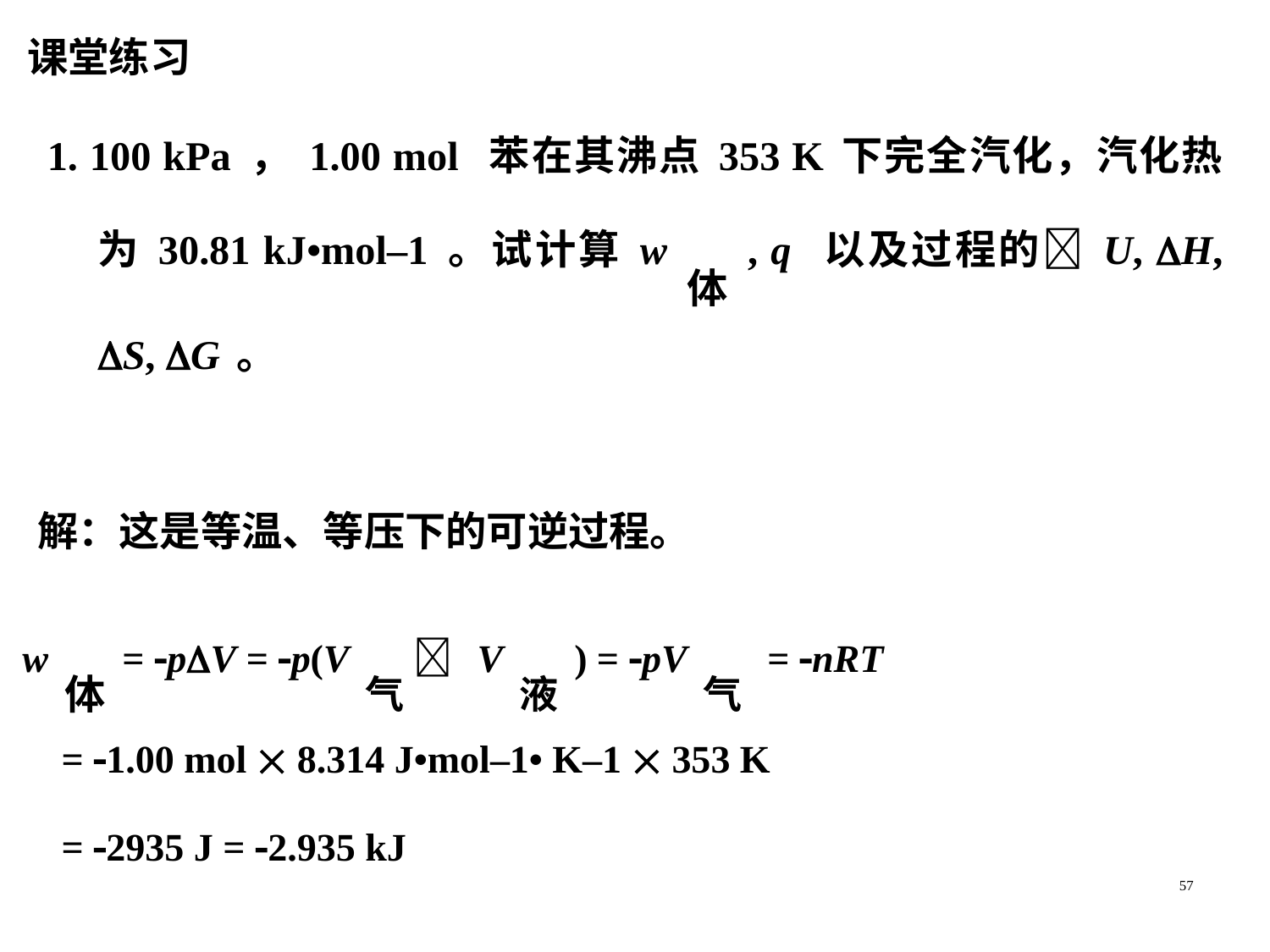

课堂练习
1. 100 kPa，1.00 mol 苯在其沸点353 K下完全汽化，汽化热为30.81 kJ•mol–1。试计算w体, q 以及过程的ΔU, ΔH, ΔS, ΔG。
解：这是等温、等压下的可逆过程。
w体= −pΔV = −p(V气 − V液) = −pV气 = −nRT
    = −1.00 mol × 8.314 J•mol–1• K–1 × 353 K
    = −2935 J = −2.935 kJ
57